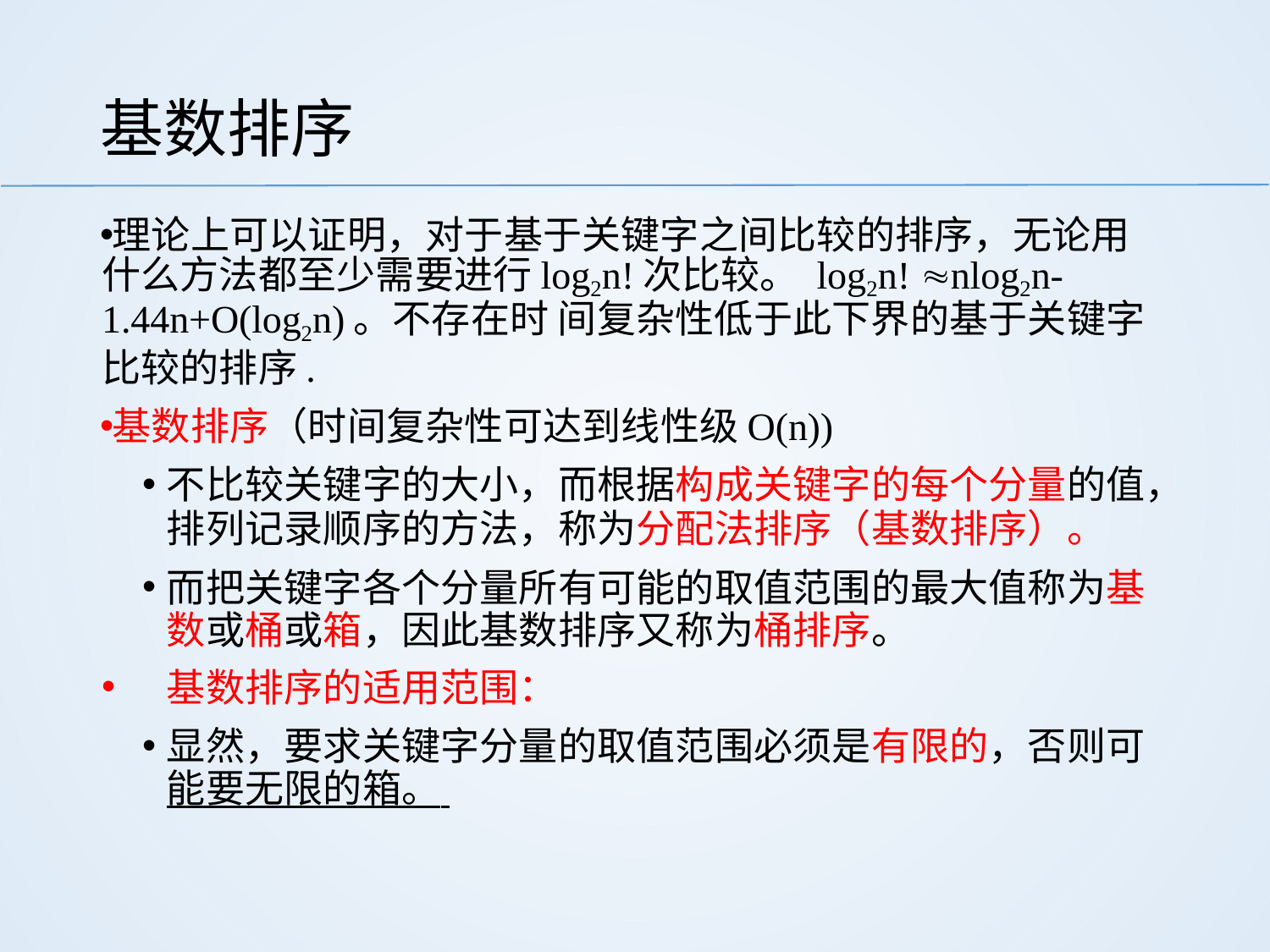

# 基数排序
理论上可以证明，对于基于关键字之间比较的排序，无论用 什么方法都至少需要进行log2n!次比较。 log2n! ≈nlog2n-1.44n+O(log2n)。不存在时 间复杂性低于此下界的基于关键字比较的排序.
基数排序（时间复杂性可达到线性级O(n))
不比较关键字的大小，而根据构成关键字的每个分量的值，排列记录顺序的方法，称为分配法排序（基数排序）。
而把关键字各个分量所有可能的取值范围的最大值称为基数或桶或箱，因此基数排序又称为桶排序。
基数排序的适用范围：
显然，要求关键字分量的取值范围必须是有限的，否则可能要无限的箱。